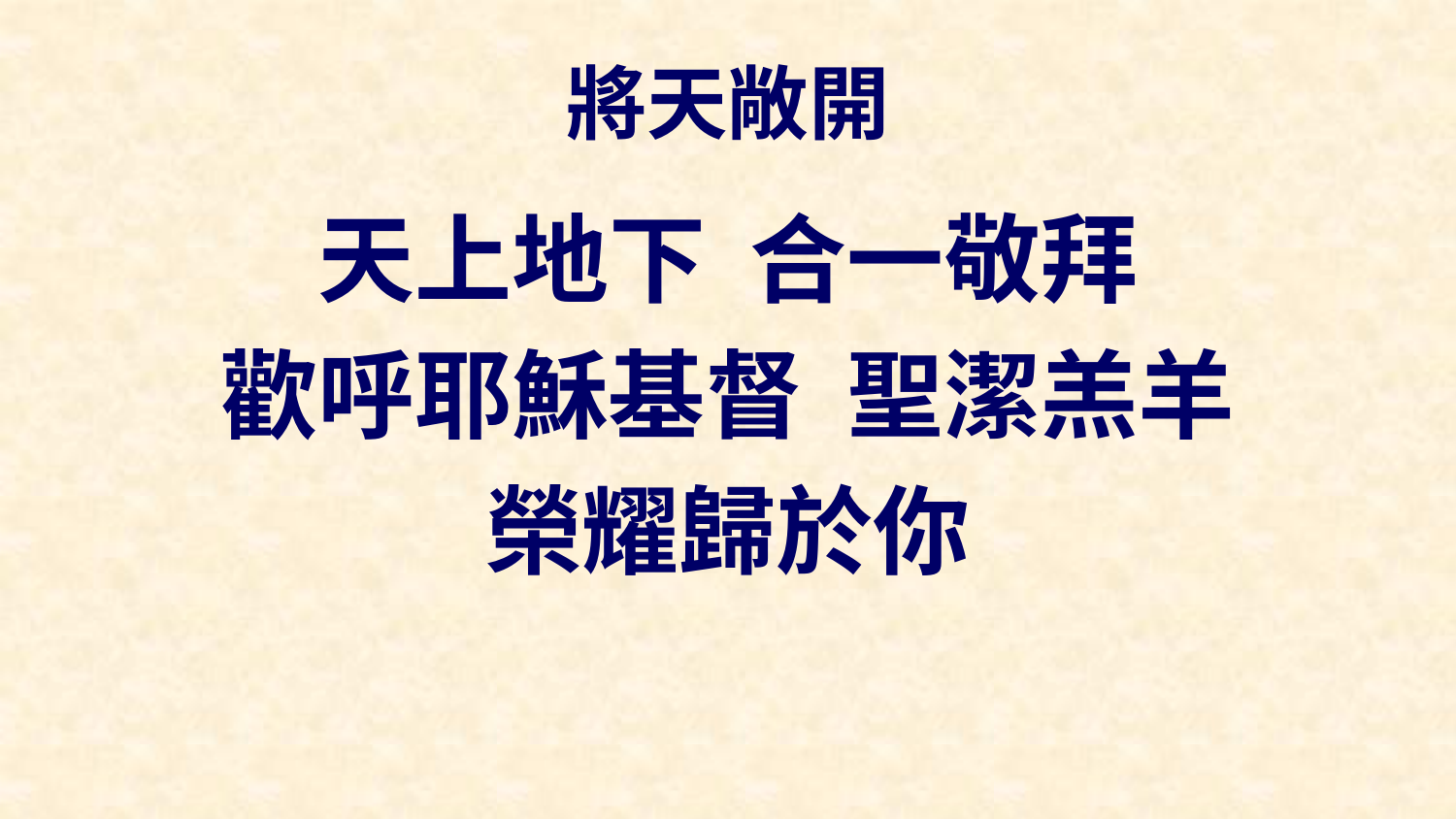

# 將天敞開
天上地下  合一敬拜
歡呼耶穌基督  聖潔羔羊
榮耀歸於你